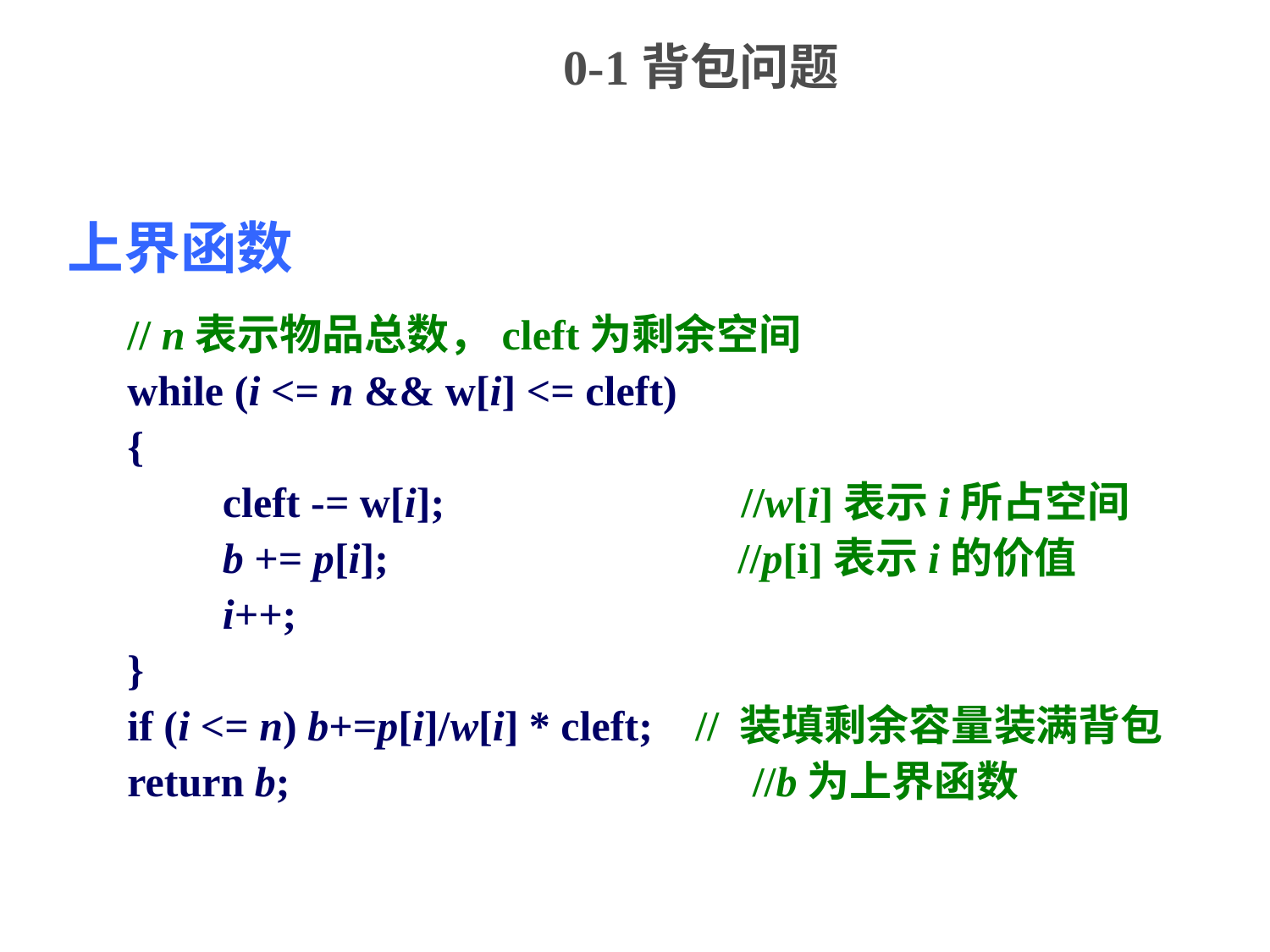

# 0-1背包问题
上界函数
// n表示物品总数，cleft为剩余空间
while (i <= n && w[i] <= cleft)
{
         cleft -= w[i];                            //w[i]表示i所占空间
         b += p[i];                                 //p[i]表示i的价值
         i++;
}
if (i <= n) b+=p[i]/w[i] * cleft;    // 装填剩余容量装满背包
return b;                                       //b为上界函数